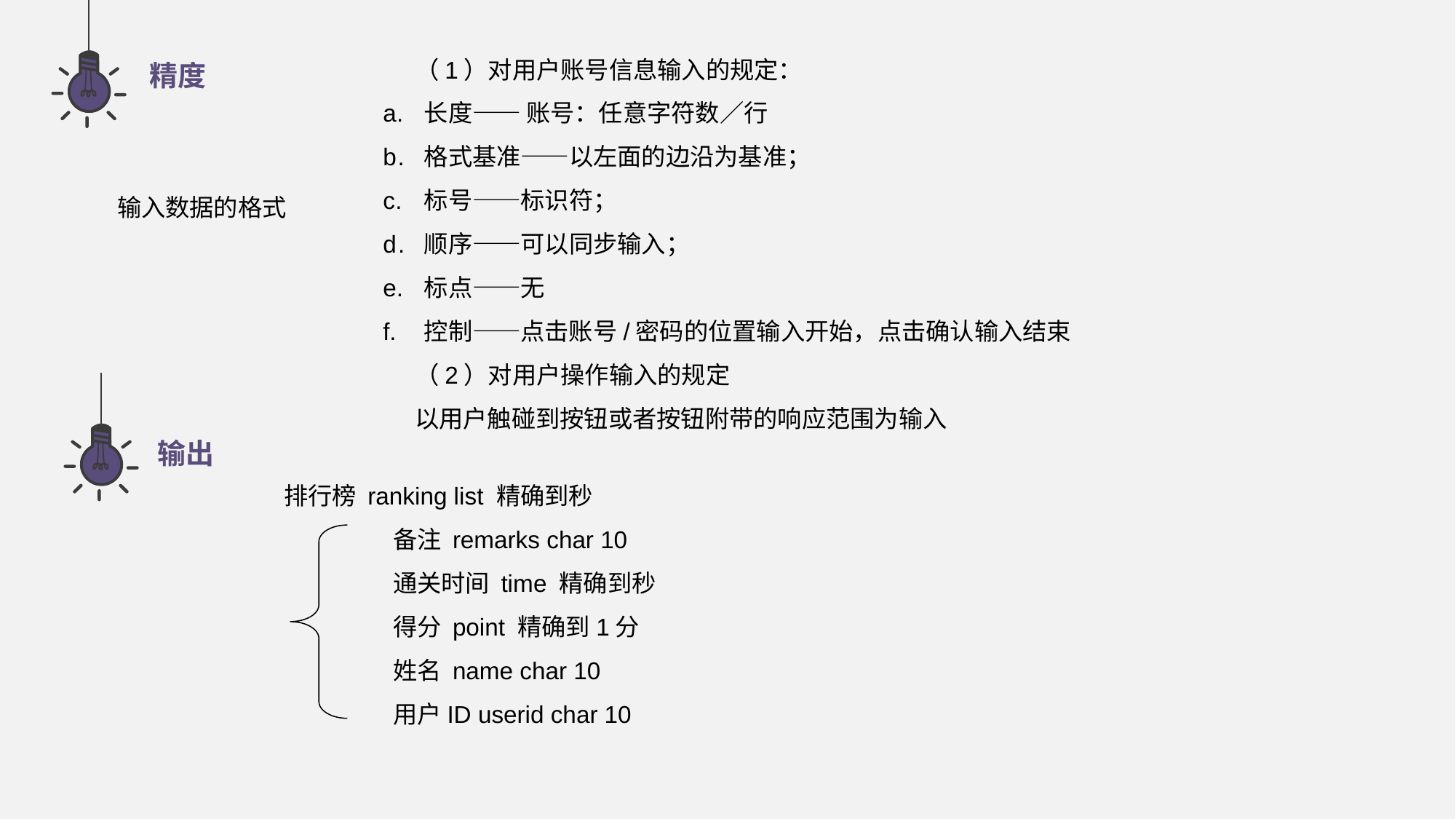

（1）对用户账号信息输入的规定：
长度—— 账号：任意字符数／行
格式基准——以左面的边沿为基准；
标号——标识符；
顺序——可以同步输入；
标点——无
控制——点击账号/密码的位置输入开始，点击确认输入结束
（2）对用户操作输入的规定
以用户触碰到按钮或者按钮附带的响应范围为输入
精度
输入数据的格式

输出
排行榜 ranking list 精确到秒
	备注 remarks char 10
	通关时间 time 精确到秒
	得分 point 精确到1分
	姓名 name char 10
	用户ID userid char 10